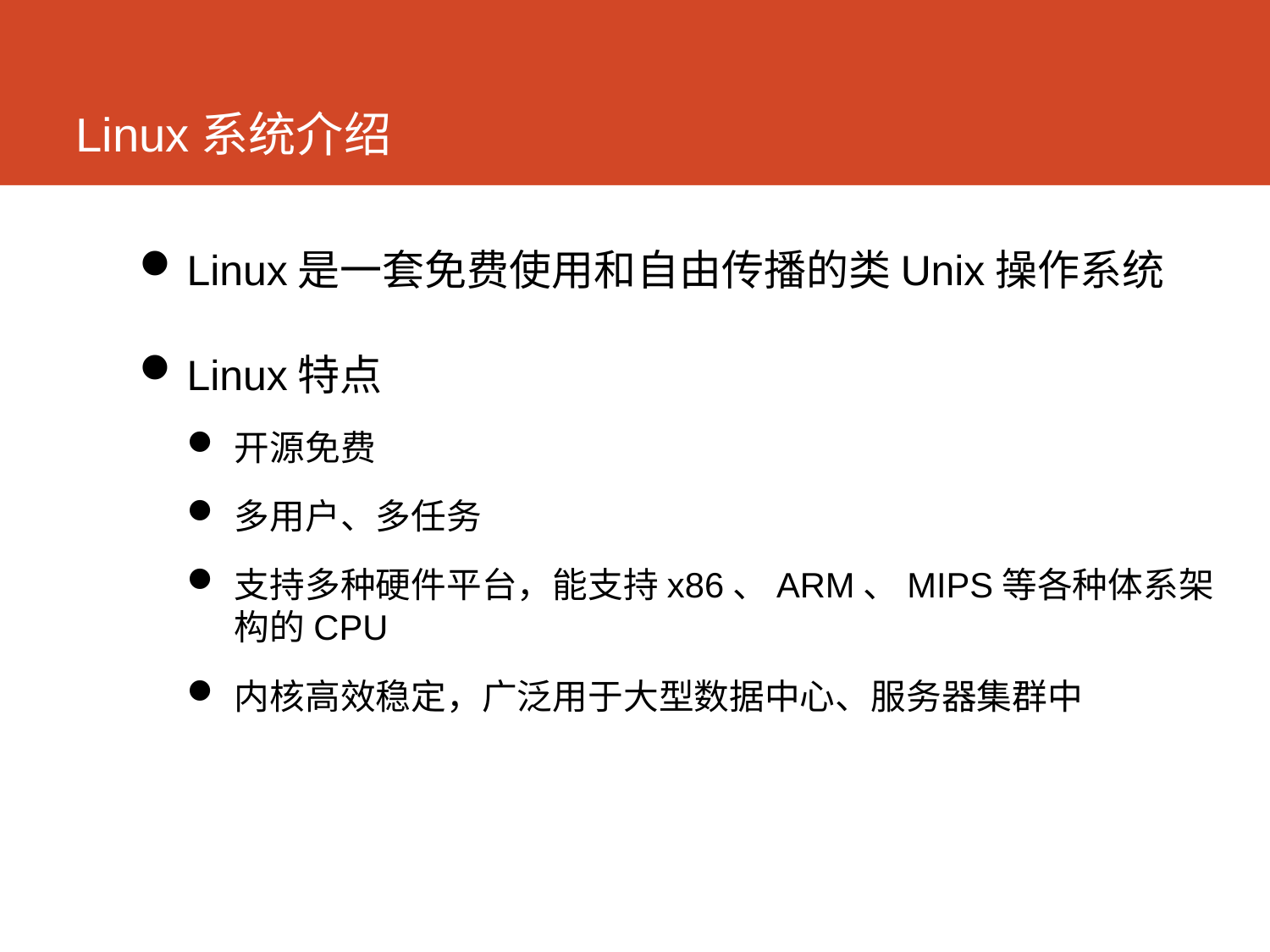

# Linux系统介绍

Linux是一套免费使用和自由传播的类Unix操作系统
Linux特点
开源免费
多用户、多任务
支持多种硬件平台，能支持x86、ARM、MIPS等各种体系架构的CPU
内核高效稳定，广泛用于大型数据中心、服务器集群中